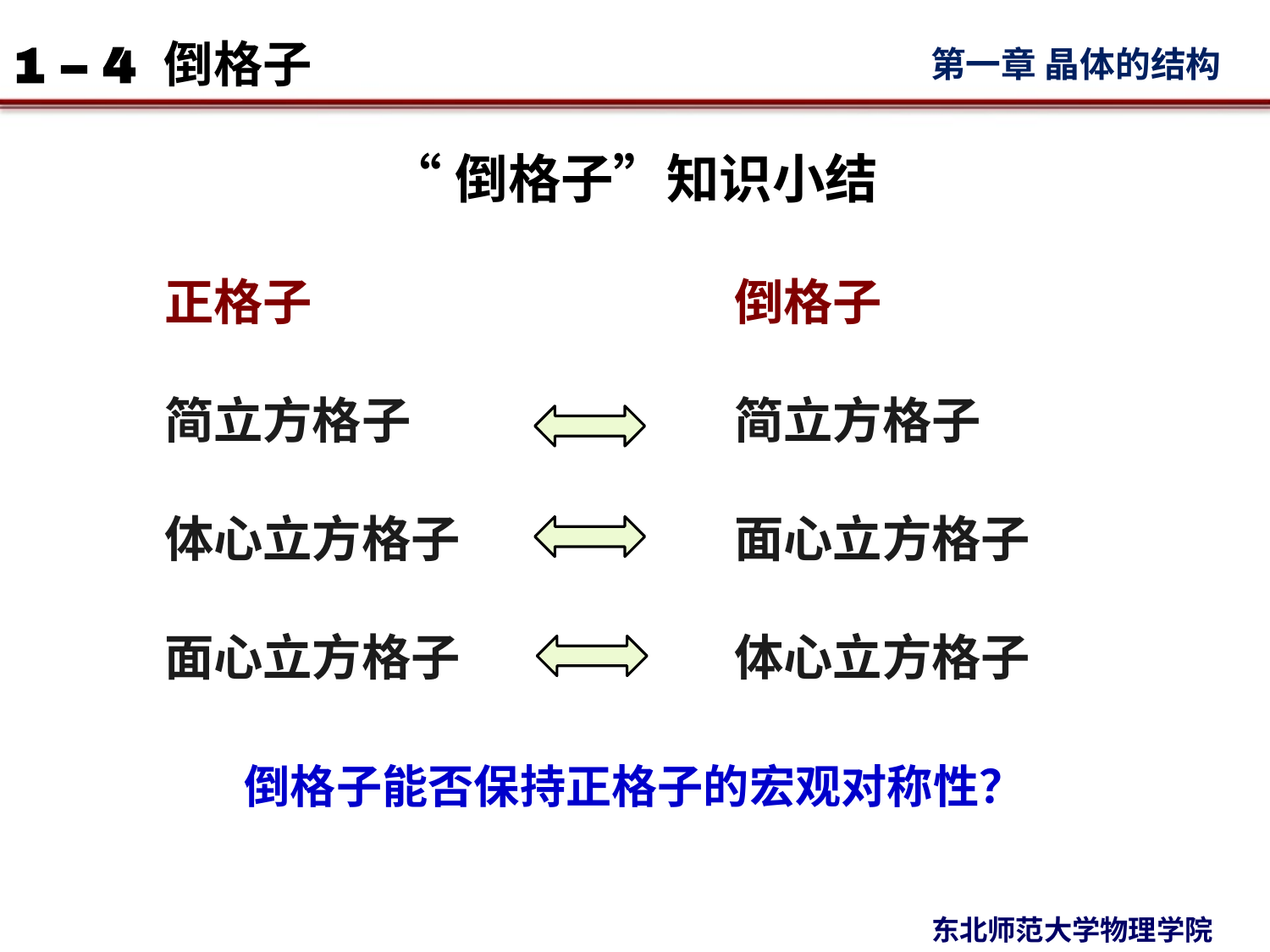

# “倒格子”知识小结
正格子

简立方格子

体心立方格子

面心立方格子
倒格子

简立方格子

面心立方格子

体心立方格子

倒格子能否保持正格子的宏观对称性？